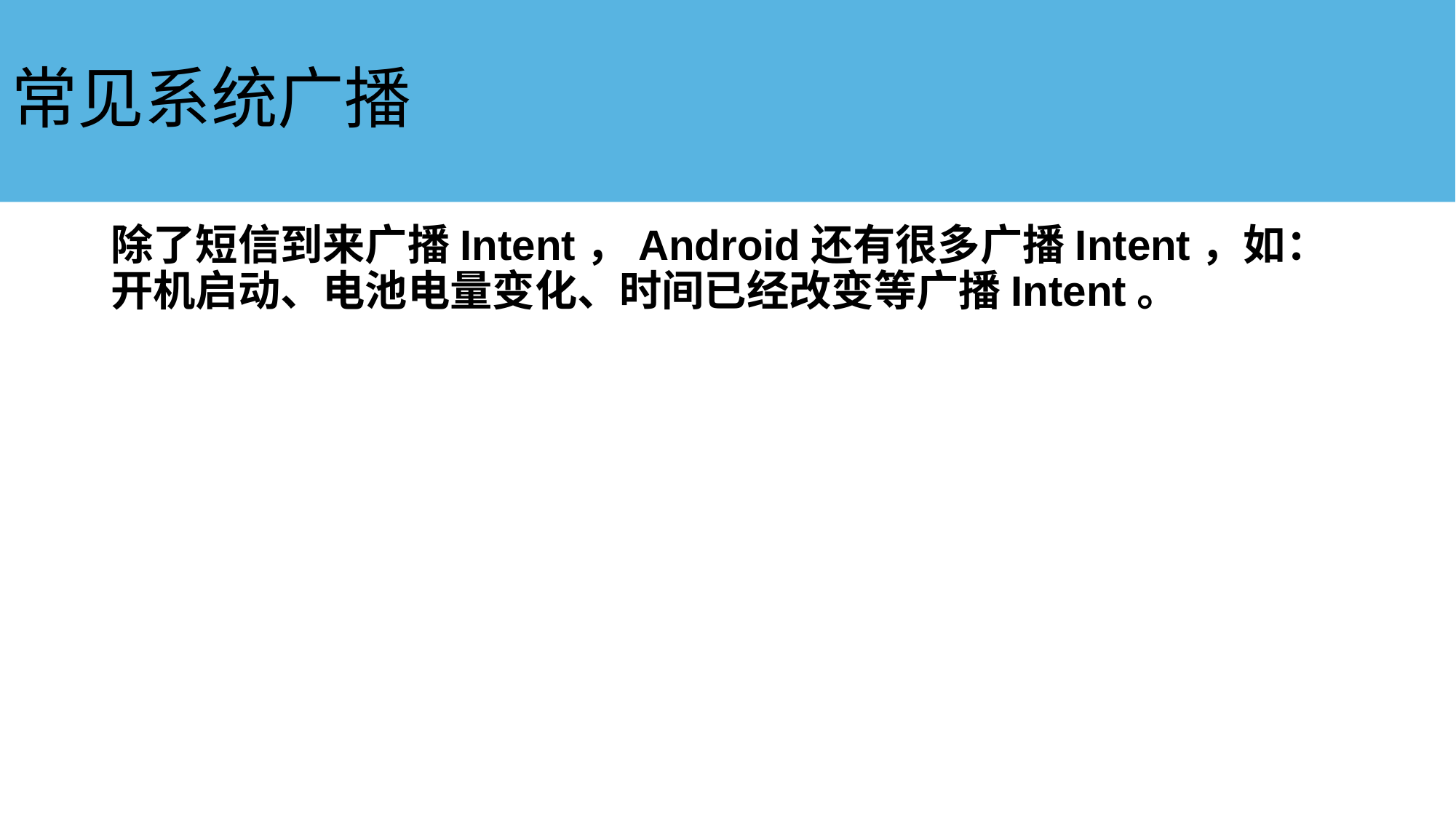

# 常见系统广播
除了短信到来广播Intent，Android还有很多广播Intent，如：开机启动、电池电量变化、时间已经改变等广播Intent。